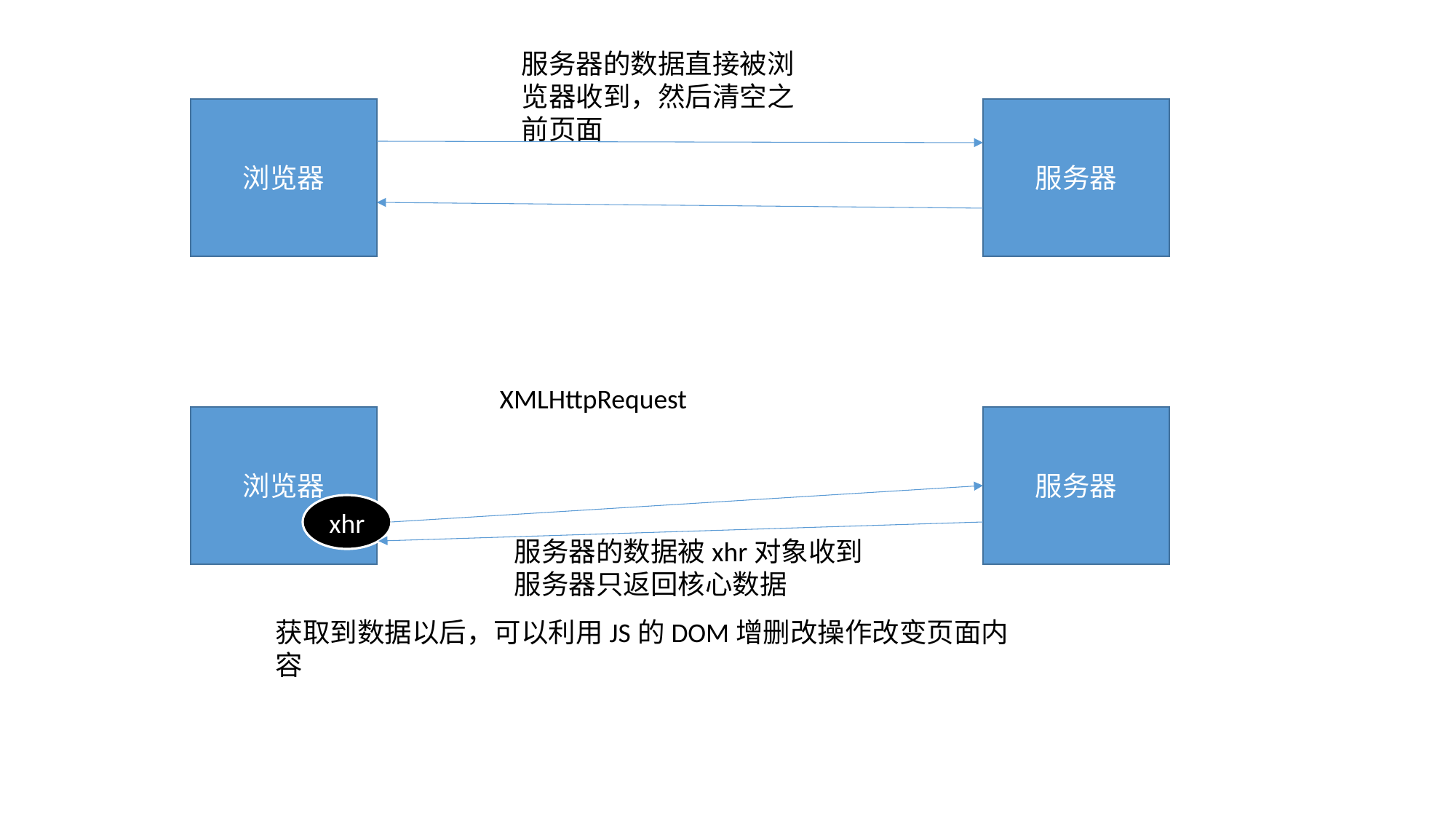

服务器的数据直接被浏览器收到，然后清空之前页面
浏览器
服务器
XMLHttpRequest
浏览器
服务器
xhr
服务器的数据被xhr对象收到
服务器只返回核心数据
获取到数据以后，可以利用JS的DOM增删改操作改变页面内容